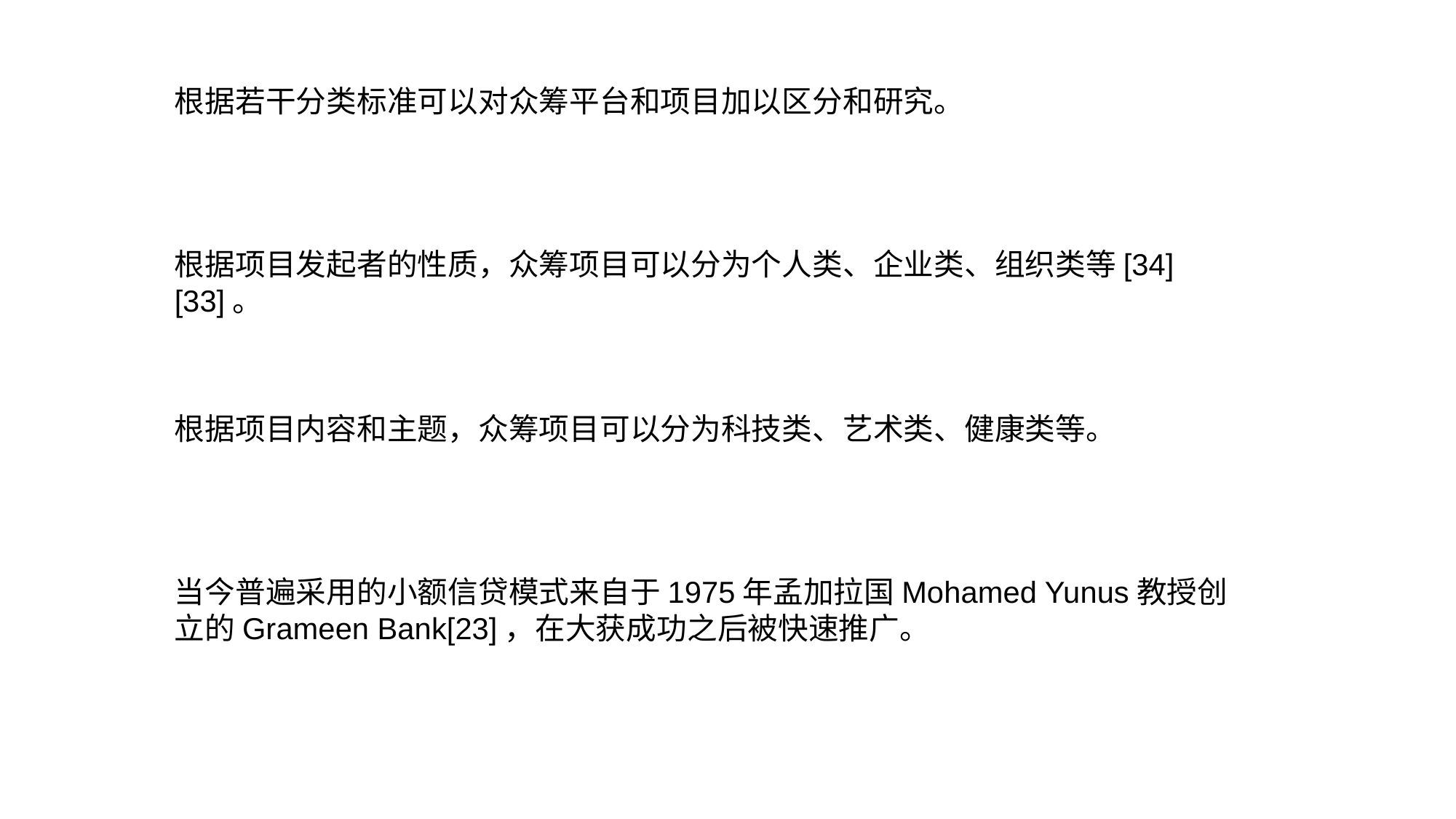

根据若干分类标准可以对众筹平台和项目加以区分和研究。

根据项目发起者的性质，众筹项目可以分为个人类、企业类、组织类等[34][33]。
根据项目内容和主题，众筹项目可以分为科技类、艺术类、健康类等。
当今普遍采用的小额信贷模式来自于1975年孟加拉国Mohamed Yunus教授创立的Grameen Bank[23]，在大获成功之后被快速推广。